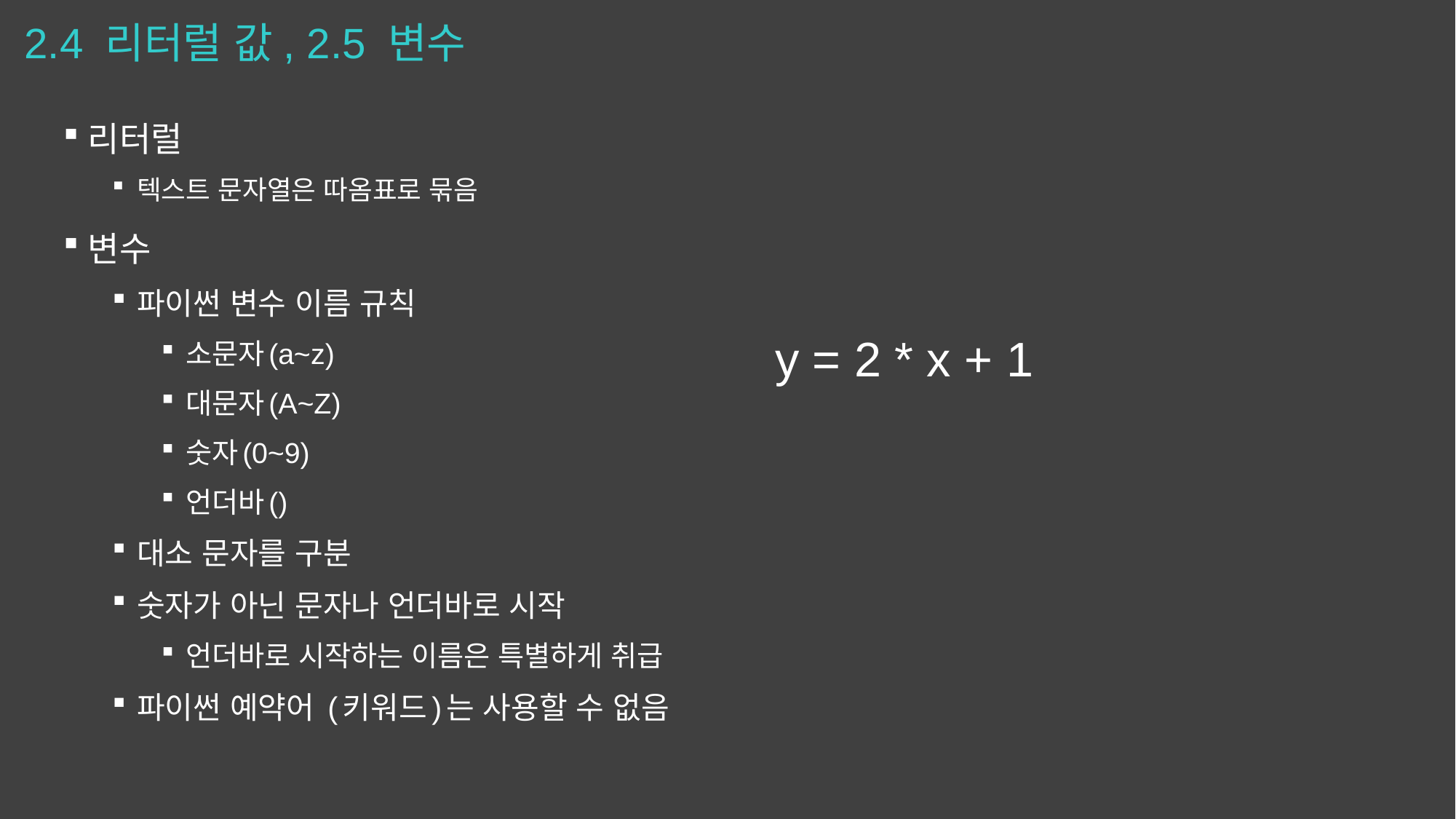

# 2.4 리터럴 값, 2.5 변수
리터럴
텍스트 문자열은 따옴표로 묶음
변수
파이썬 변수 이름 규칙
소문자(a~z)
대문자(A~Z)
숫자(0~9)
언더바()
대소 문자를 구분
숫자가 아닌 문자나 언더바로 시작
언더바로 시작하는 이름은 특별하게 취급
파이썬 예약어 (키워드)는 사용할 수 없음
y = 2 * x + 1